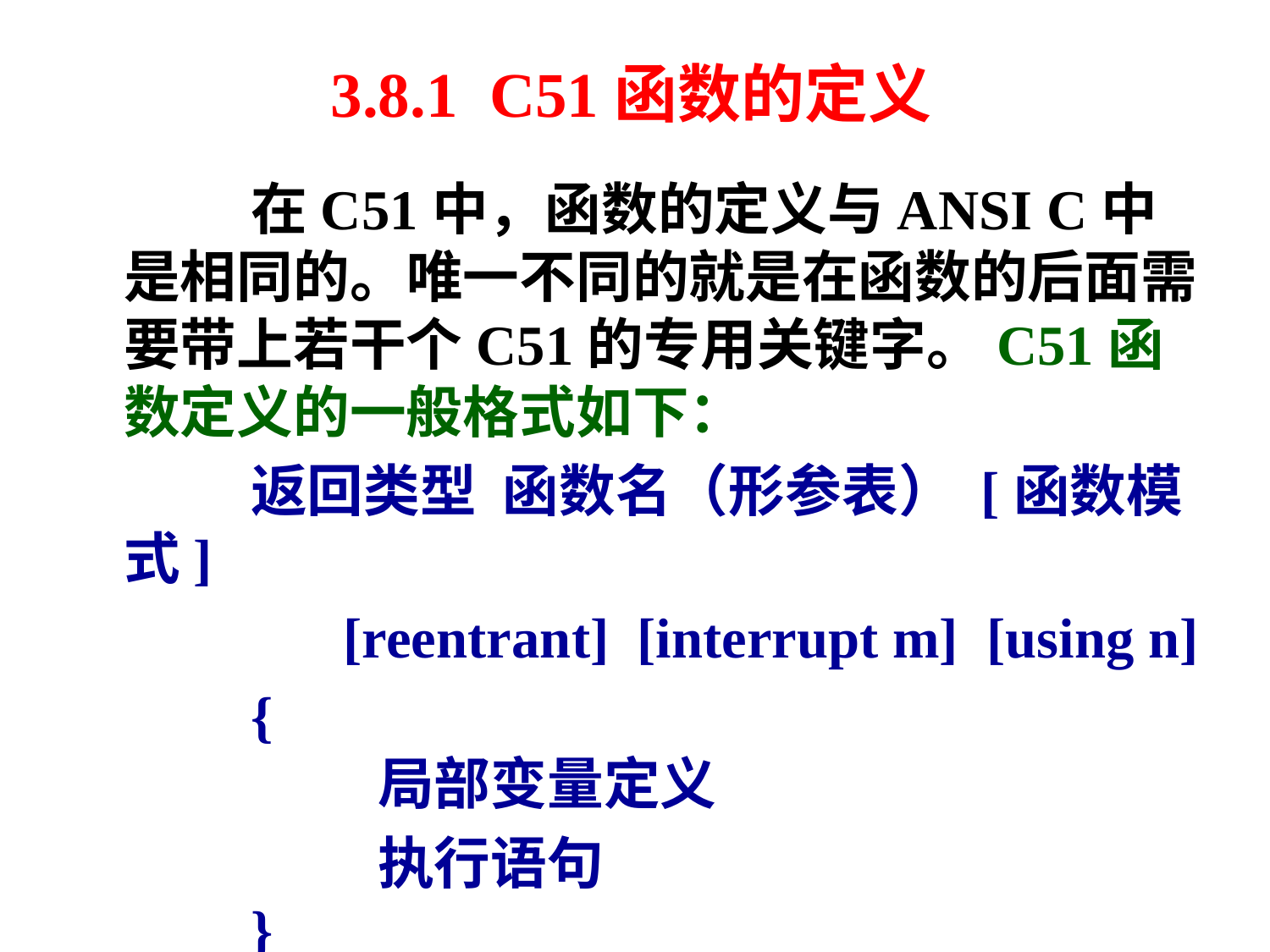

# 3.8.1  C51函数的定义
		在C51中，函数的定义与ANSI C中是相同的。唯一不同的就是在函数的后面需要带上若干个C51的专用关键字。C51函数定义的一般格式如下：
		返回类型  函数名（形参表） [函数模式]
[reentrant]  [interrupt m]  [using n]
		{
			局部变量定义
			执行语句
		}